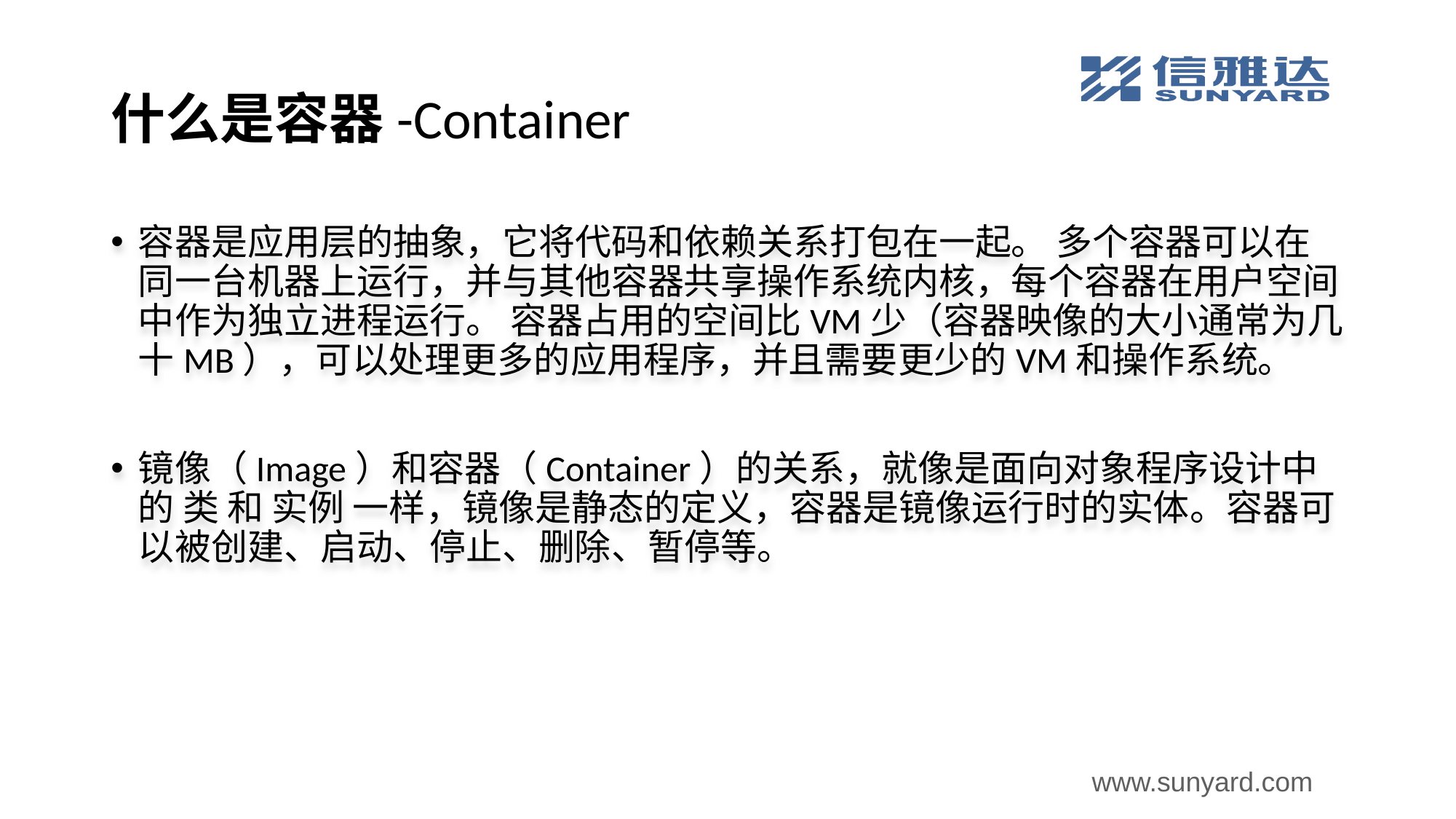

# 什么是容器-Container
容器是应用层的抽象，它将代码和依赖关系打包在一起。 多个容器可以在同一台机器上运行，并与其他容器共享操作系统内核，每个容器在用户空间中作为独立进程运行。 容器占用的空间比VM少（容器映像的大小通常为几十MB），可以处理更多的应用程序，并且需要更少的VM和操作系统。

镜像（Image）和容器（Container）的关系，就像是面向对象程序设计中的 类 和 实例 一样，镜像是静态的定义，容器是镜像运行时的实体。容器可以被创建、启动、停止、删除、暂停等。